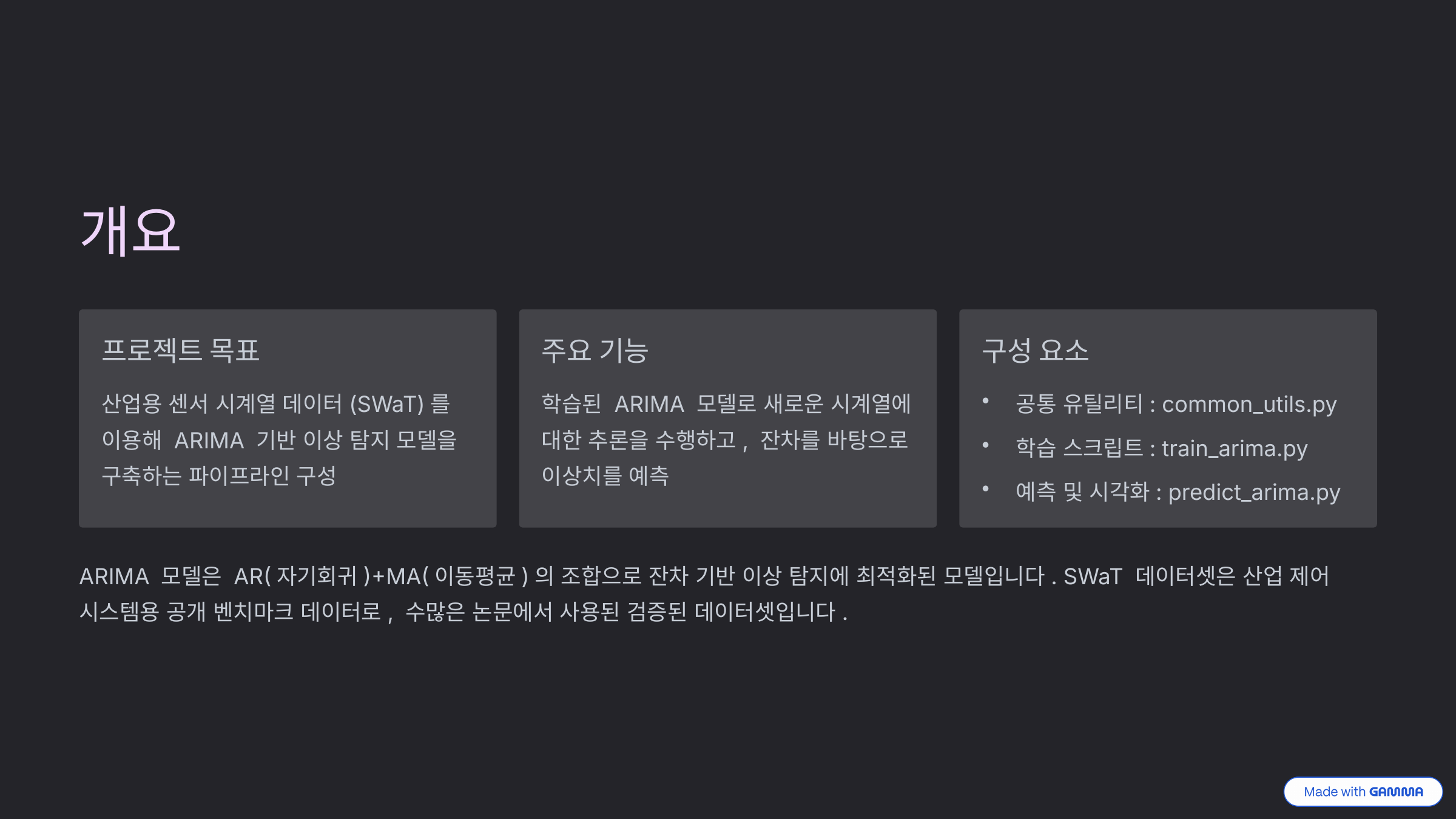

개요

프로젝트 목표
주요 기능
구성 요소
산업용 센서 시계열 데이터(SWaT)를 이용해 ARIMA 기반 이상 탐지 모델을 구축하는 파이프라인 구성
학습된 ARIMA 모델로 새로운 시계열에 대한 추론을 수행하고, 잔차를 바탕으로 이상치를 예측
공통 유틸리티: common_utils.py
학습 스크립트: train_arima.py
예측 및 시각화: predict_arima.py
ARIMA 모델은 AR(자기회귀)+MA(이동평균)의 조합으로 잔차 기반 이상 탐지에 최적화된 모델입니다. SWaT 데이터셋은 산업 제어 시스템용 공개 벤치마크 데이터로, 수많은 논문에서 사용된 검증된 데이터셋입니다.